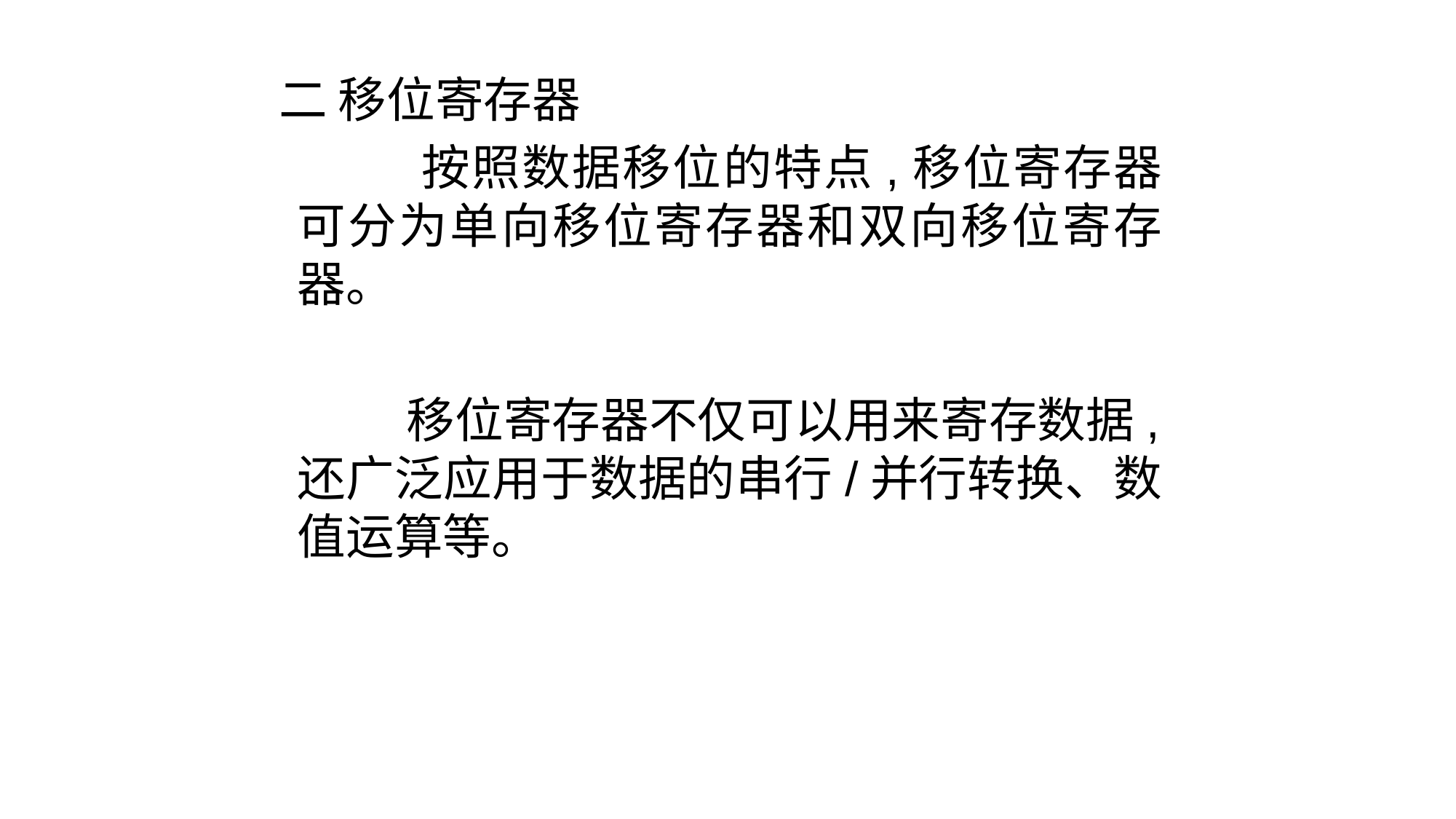

二 移位寄存器
            按照数据移位的特点,移位寄存器可分为单向移位寄存器和双向移位寄存器。

		移位寄存器不仅可以用来寄存数据,还广泛应用于数据的串行/并行转换、数值运算等。